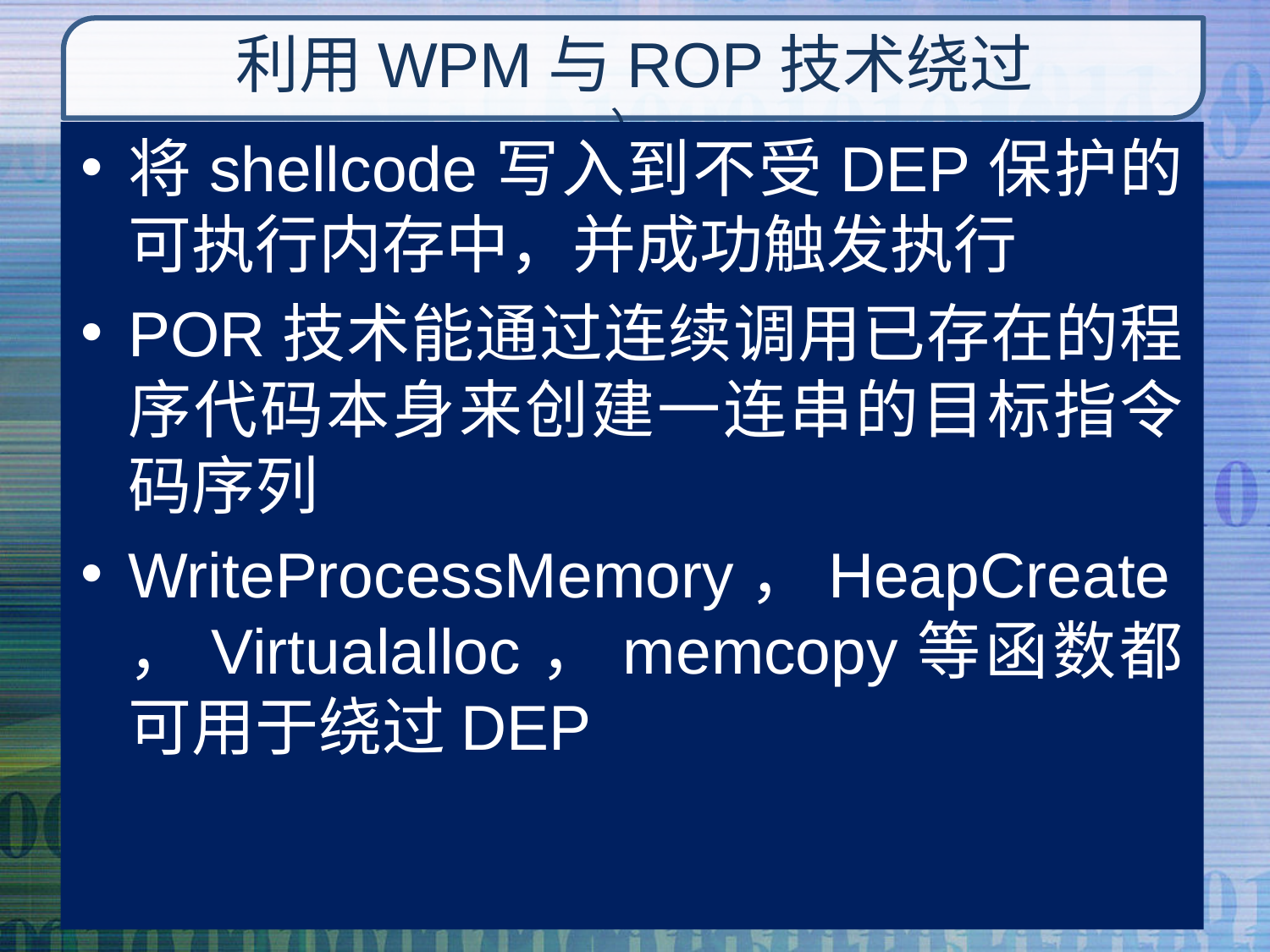

# 利用WPM与ROP技术绕过 ）
将shellcode写入到不受DEP保护的可执行内存中，并成功触发执行
POR技术能通过连续调用已存在的程序代码本身来创建一连串的目标指令码序列
WriteProcessMemory，HeapCreate，Virtualalloc，memcopy等函数都可用于绕过DEP